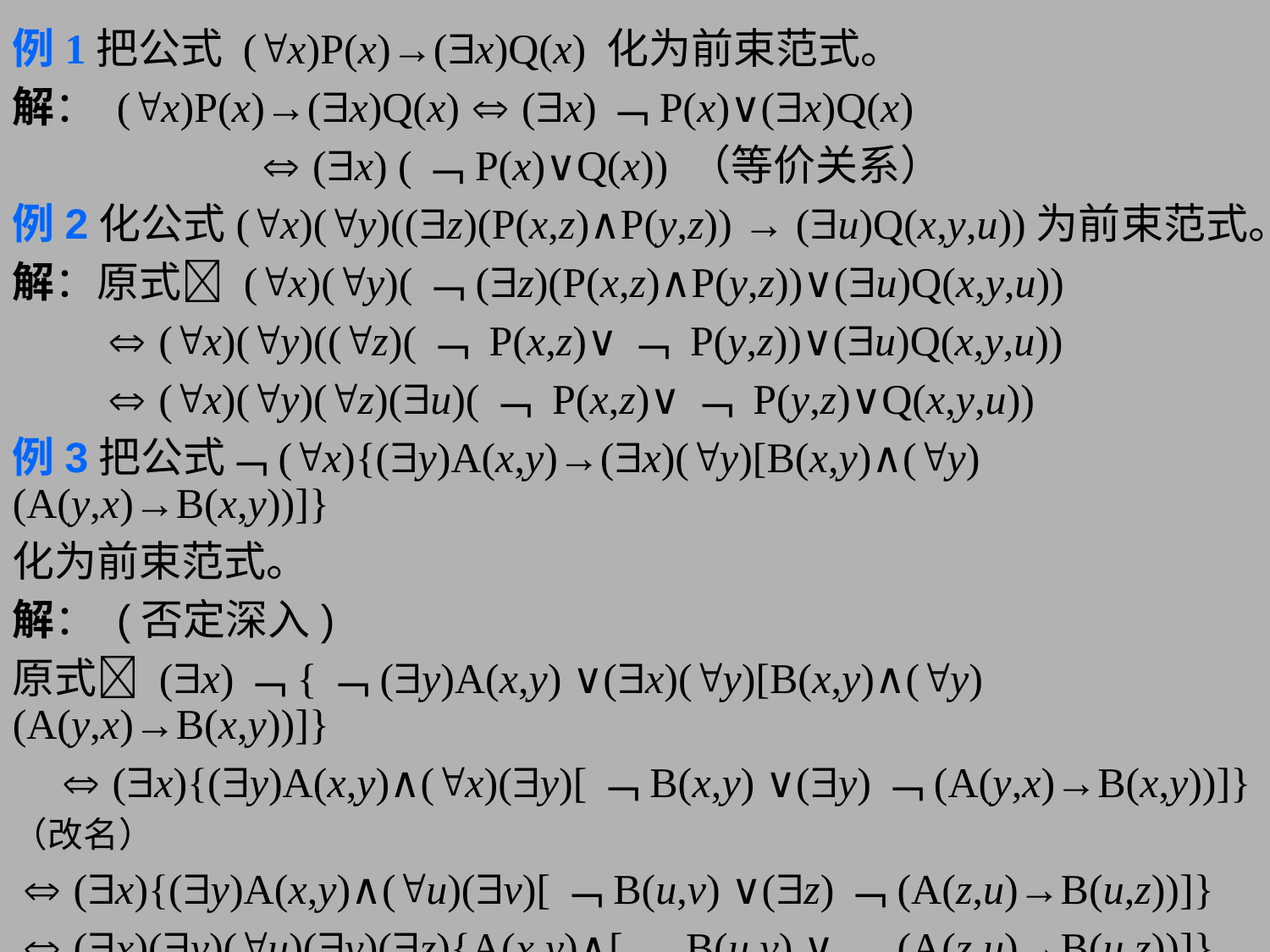

例1把公式 (∀x)P(x)→(∃x)Q(x) 化为前束范式。
解： (∀x)P(x)→(∃x)Q(x) ⇔ (∃x)﹁P(x)∨(∃x)Q(x)
                     ⇔ (∃x) (﹁P(x)∨Q(x)) （等价关系）
例2化公式(∀x)(∀y)((∃z)(P(x,z)∧P(y,z)) → (∃u)Q(x,y,u))为前束范式。
解：原式⇔ (∀x)(∀y)(﹁(∃z)(P(x,z)∧P(y,z))∨(∃u)Q(x,y,u))
        ⇔ (∀x)(∀y)((∀z)(﹁ P(x,z)∨﹁ P(y,z))∨(∃u)Q(x,y,u))
        ⇔ (∀x)(∀y)(∀z)(∃u)(﹁ P(x,z)∨﹁ P(y,z)∨Q(x,y,u))
例3把公式﹁(∀x){(∃y)A(x,y)→(∃x)(∀y)[B(x,y)∧(∀y)(A(y,x)→B(x,y))]}
化为前束范式。
解： (否定深入)
原式⇔ (∃x)﹁{﹁(∃y)A(x,y) ∨(∃x)(∀y)[B(x,y)∧(∀y)(A(y,x)→B(x,y))]}
     ⇔ (∃x){(∃y)A(x,y)∧(∀x)(∃y)[﹁B(x,y) ∨(∃y)﹁(A(y,x)→B(x,y))]}
（改名）
 ⇔ (∃x){(∃y)A(x,y)∧(∀u)(∃v)[﹁B(u,v) ∨(∃z)﹁(A(z,u)→B(u,z))]}
 ⇔ (∃x)(∃y)(∀u)(∃v)(∃z){A(x,y)∧[﹁B(u,v) ∨﹁(A(z,u)→B(u,z))]}